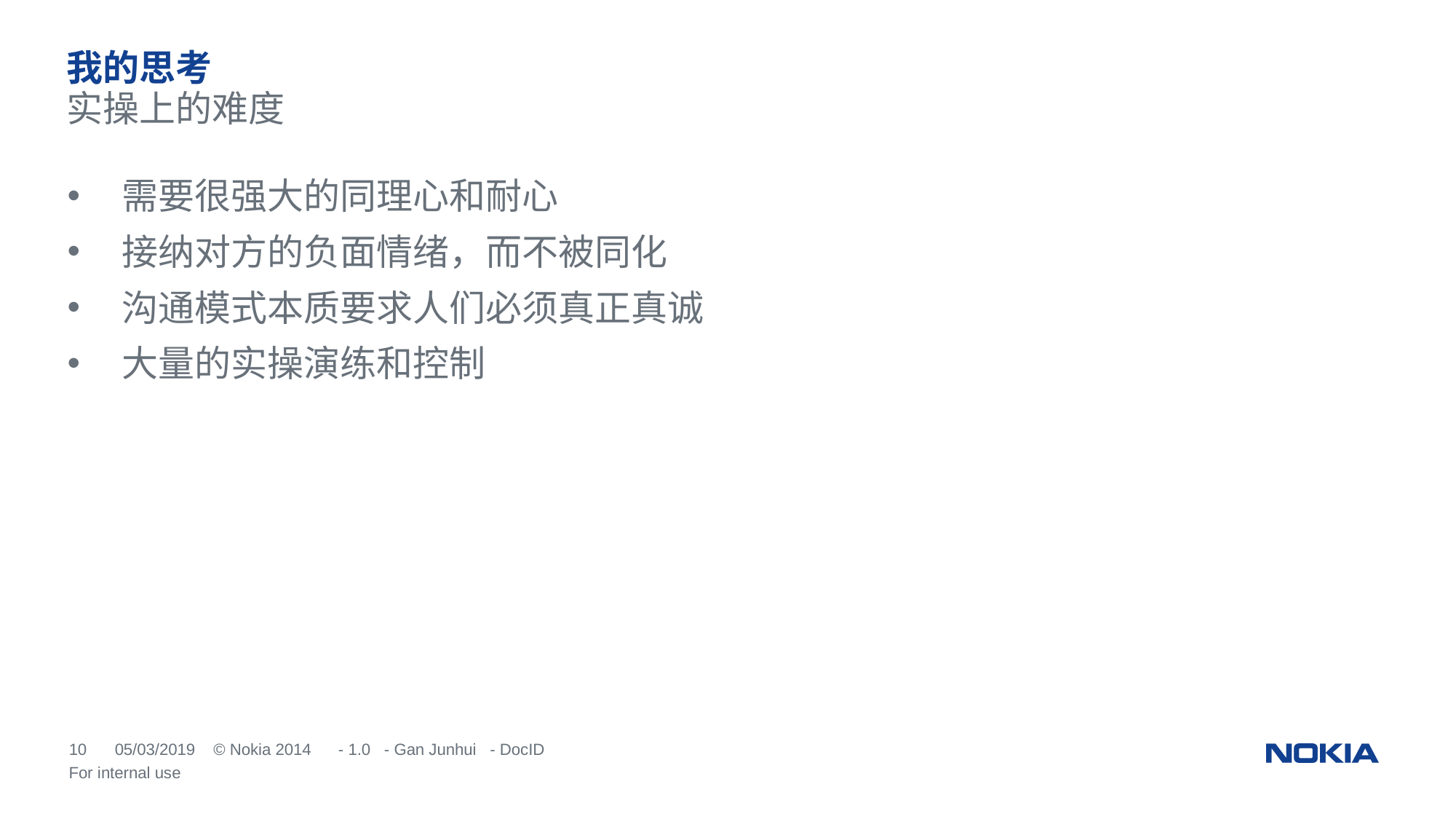

# 我的思考
实操上的难度
需要很强大的同理心和耐心
接纳对方的负面情绪，而不被同化
沟通模式本质要求人们必须真正真诚
大量的实操演练和控制